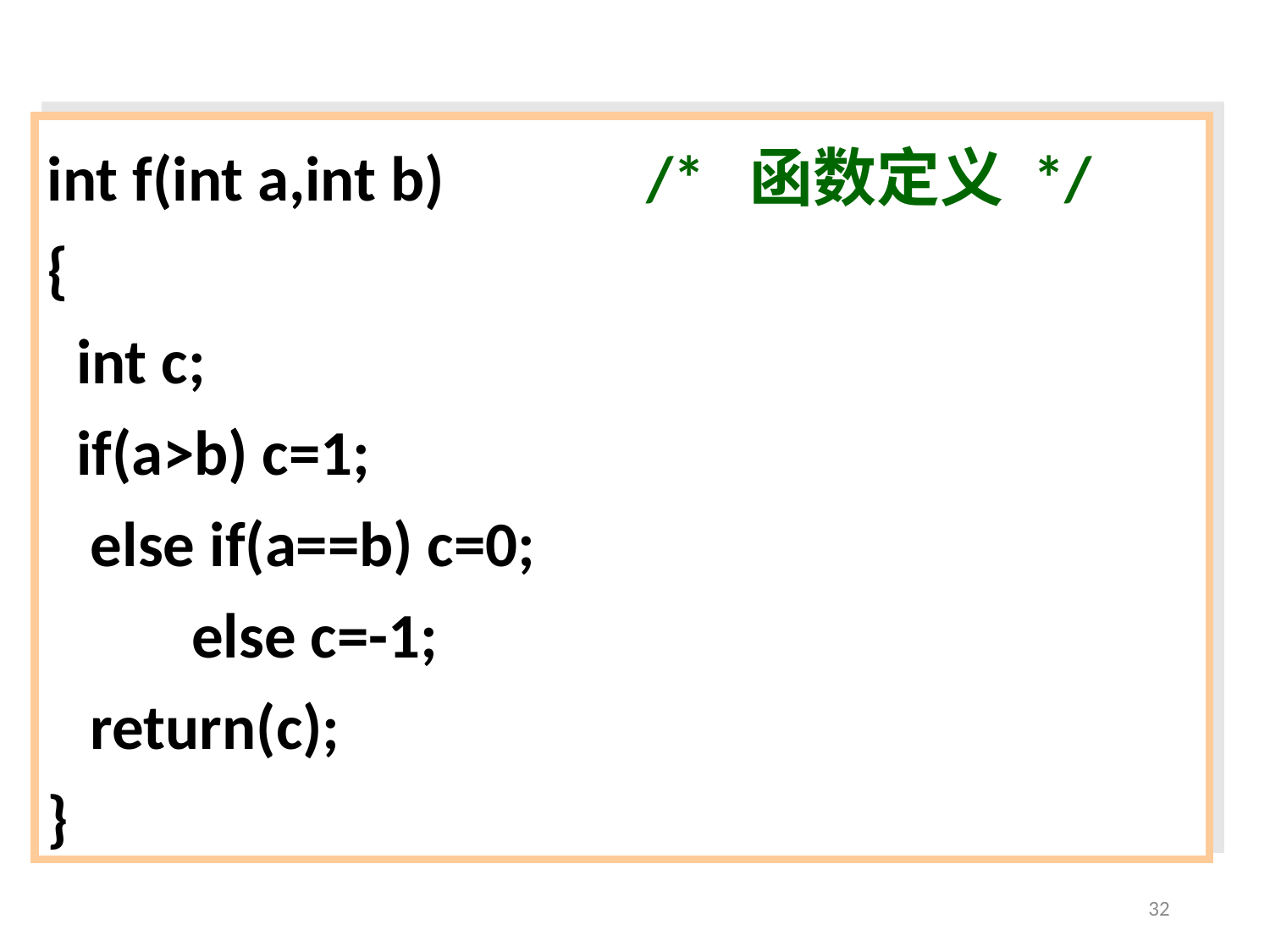

int f(int a,int b)              /*  函数定义 */
{
  int c;
  if(a>b) c=1;
   else if(a==b) c=0;
          else c=-1;
   return(c);
}
32